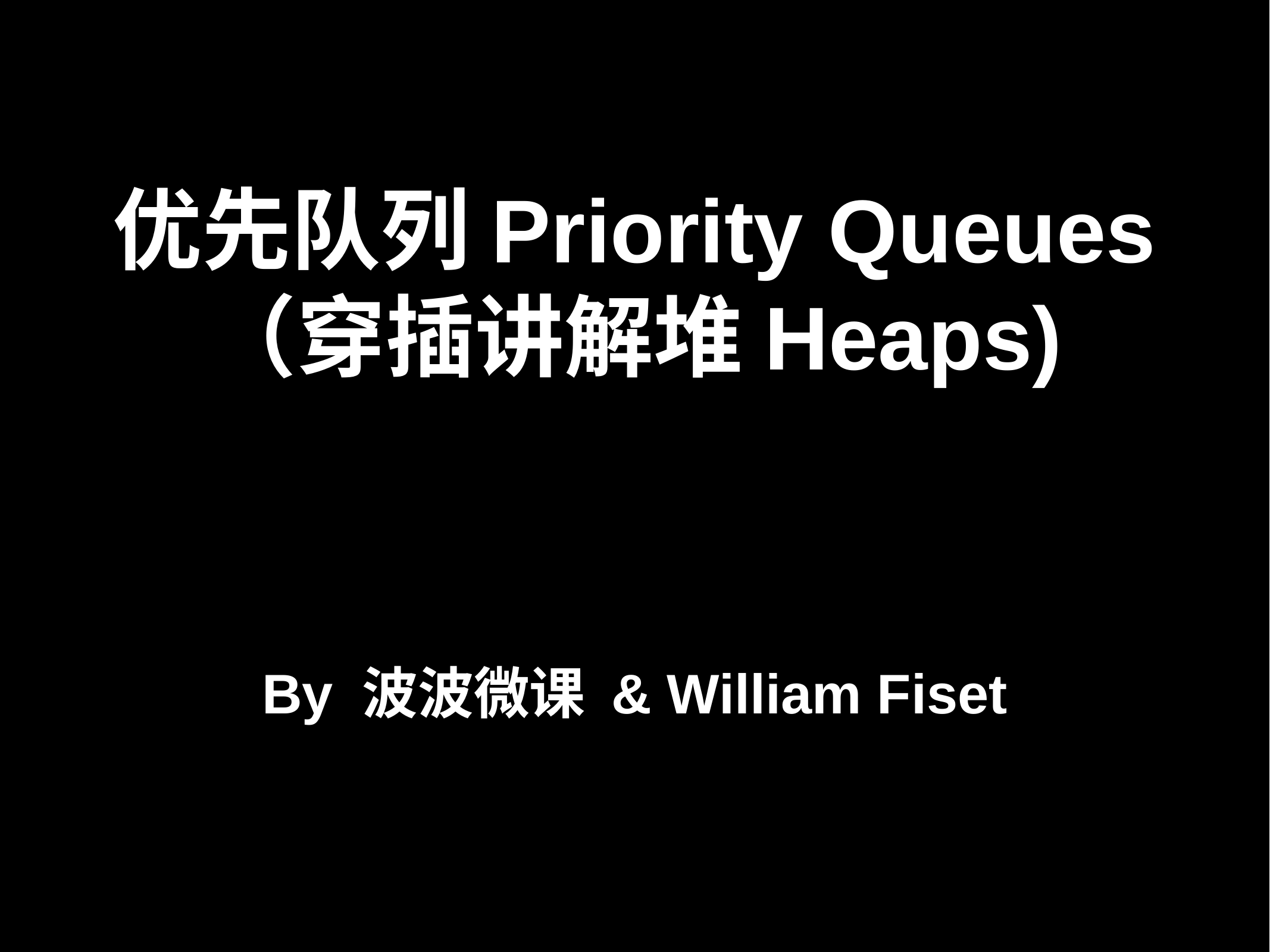

# 优先队列Priority Queues （穿插讲解堆Heaps)
By 波波微课 & William Fiset